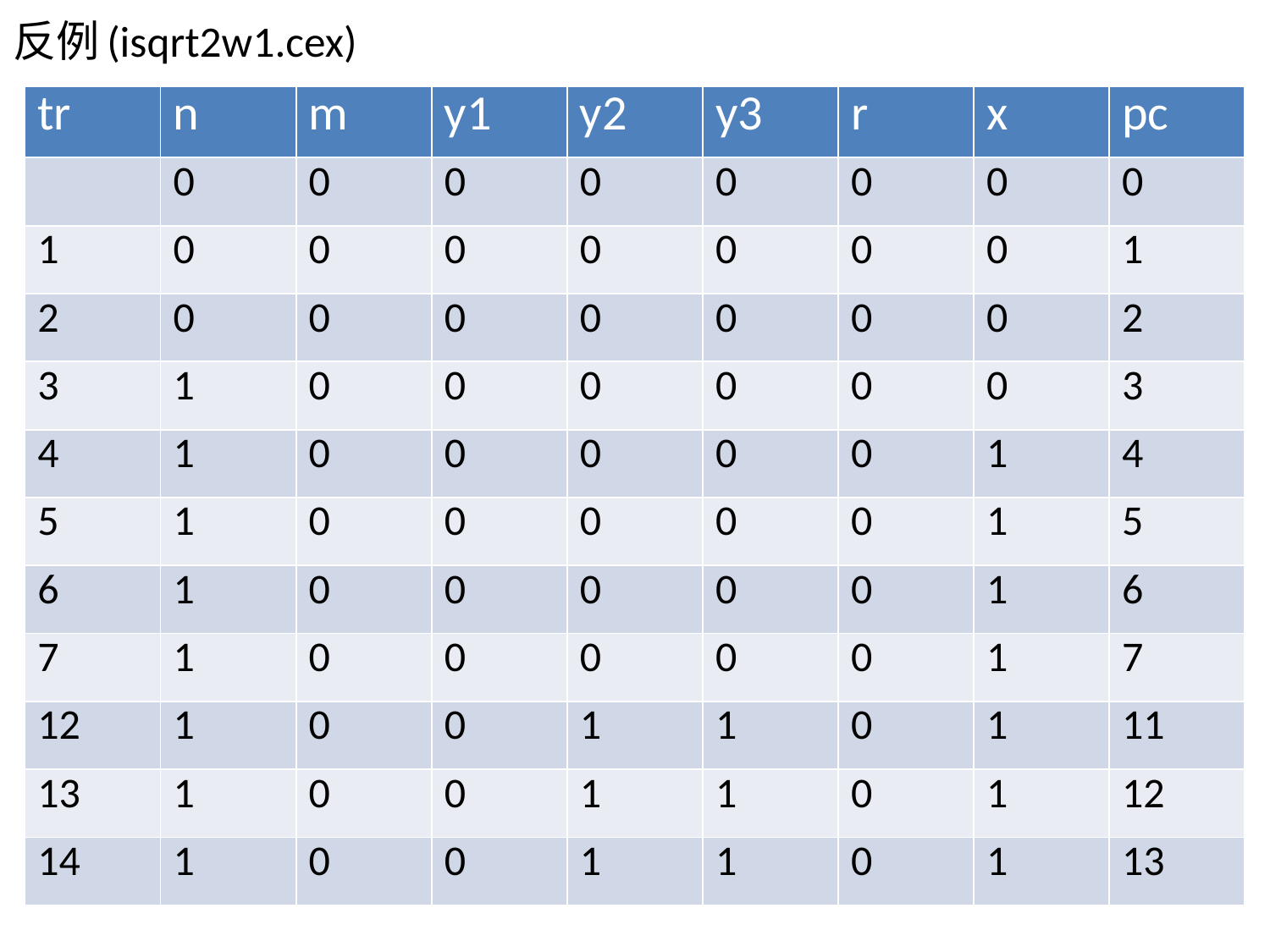

反例(isqrt2w1.cex)
| tr | n | m | y1 | y2 | y3 | r | x | pc |
| --- | --- | --- | --- | --- | --- | --- | --- | --- |
|  | 0 | 0 | 0 | 0 | 0 | 0 | 0 | 0 |
| 1 | 0 | 0 | 0 | 0 | 0 | 0 | 0 | 1 |
| 2 | 0 | 0 | 0 | 0 | 0 | 0 | 0 | 2 |
| 3 | 1 | 0 | 0 | 0 | 0 | 0 | 0 | 3 |
| 4 | 1 | 0 | 0 | 0 | 0 | 0 | 1 | 4 |
| 5 | 1 | 0 | 0 | 0 | 0 | 0 | 1 | 5 |
| 6 | 1 | 0 | 0 | 0 | 0 | 0 | 1 | 6 |
| 7 | 1 | 0 | 0 | 0 | 0 | 0 | 1 | 7 |
| 12 | 1 | 0 | 0 | 1 | 1 | 0 | 1 | 11 |
| 13 | 1 | 0 | 0 | 1 | 1 | 0 | 1 | 12 |
| 14 | 1 | 0 | 0 | 1 | 1 | 0 | 1 | 13 |